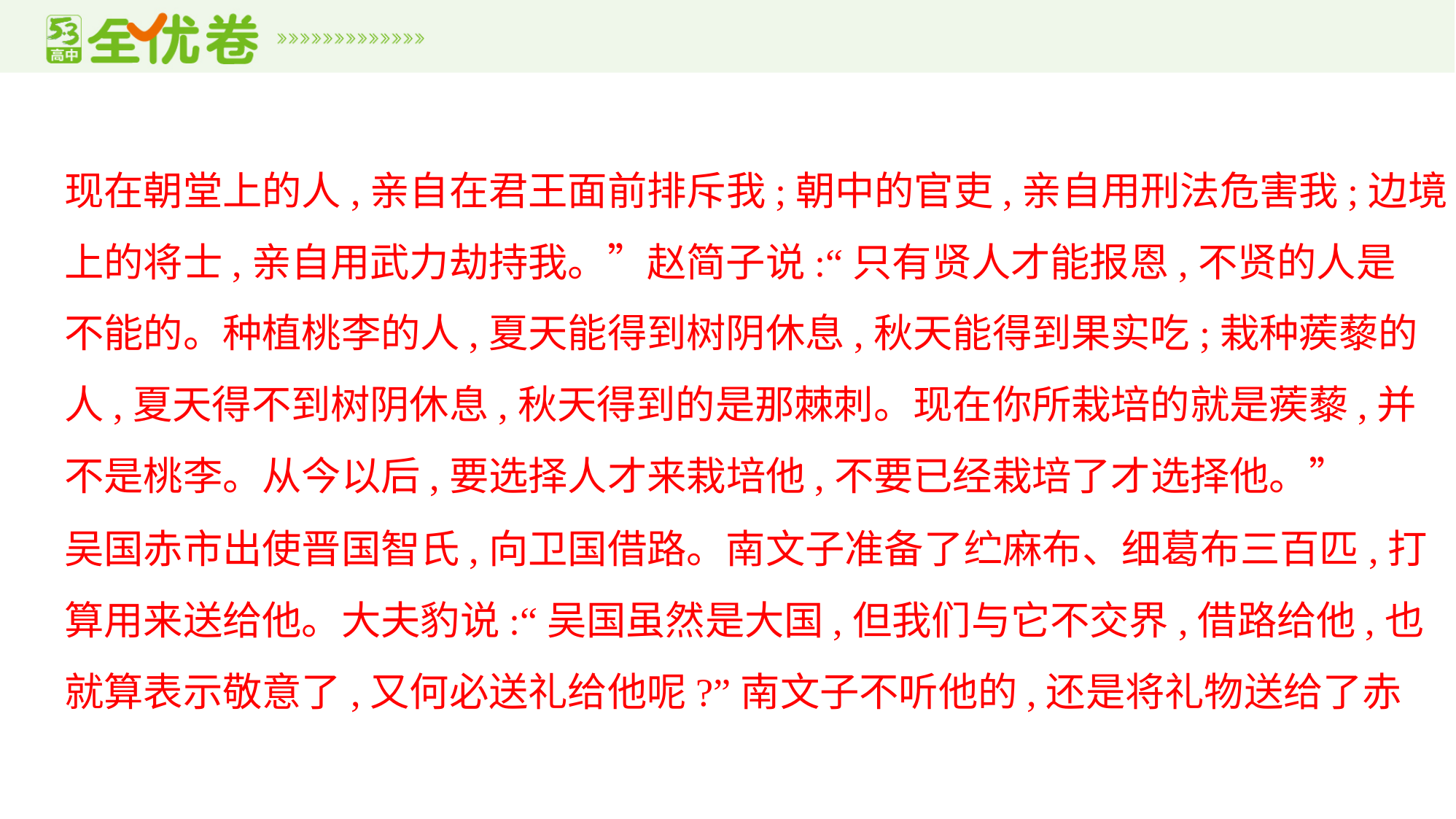

现在朝堂上的人,亲自在君王面前排斥我;朝中的官吏,亲自用刑法危害我;边境
上的将士,亲自用武力劫持我。”赵简子说:“只有贤人才能报恩,不贤的人是
不能的。种植桃李的人,夏天能得到树阴休息,秋天能得到果实吃;栽种蒺藜的
人,夏天得不到树阴休息,秋天得到的是那棘刺。现在你所栽培的就是蒺藜,并
不是桃李。从今以后,要选择人才来栽培他,不要已经栽培了才选择他。”
吴国赤市出使晋国智氏,向卫国借路。南文子准备了纻麻布、细葛布三百匹,打
算用来送给他。大夫豹说:“吴国虽然是大国,但我们与它不交界,借路给他,也
就算表示敬意了,又何必送礼给他呢?”南文子不听他的,还是将礼物送给了赤